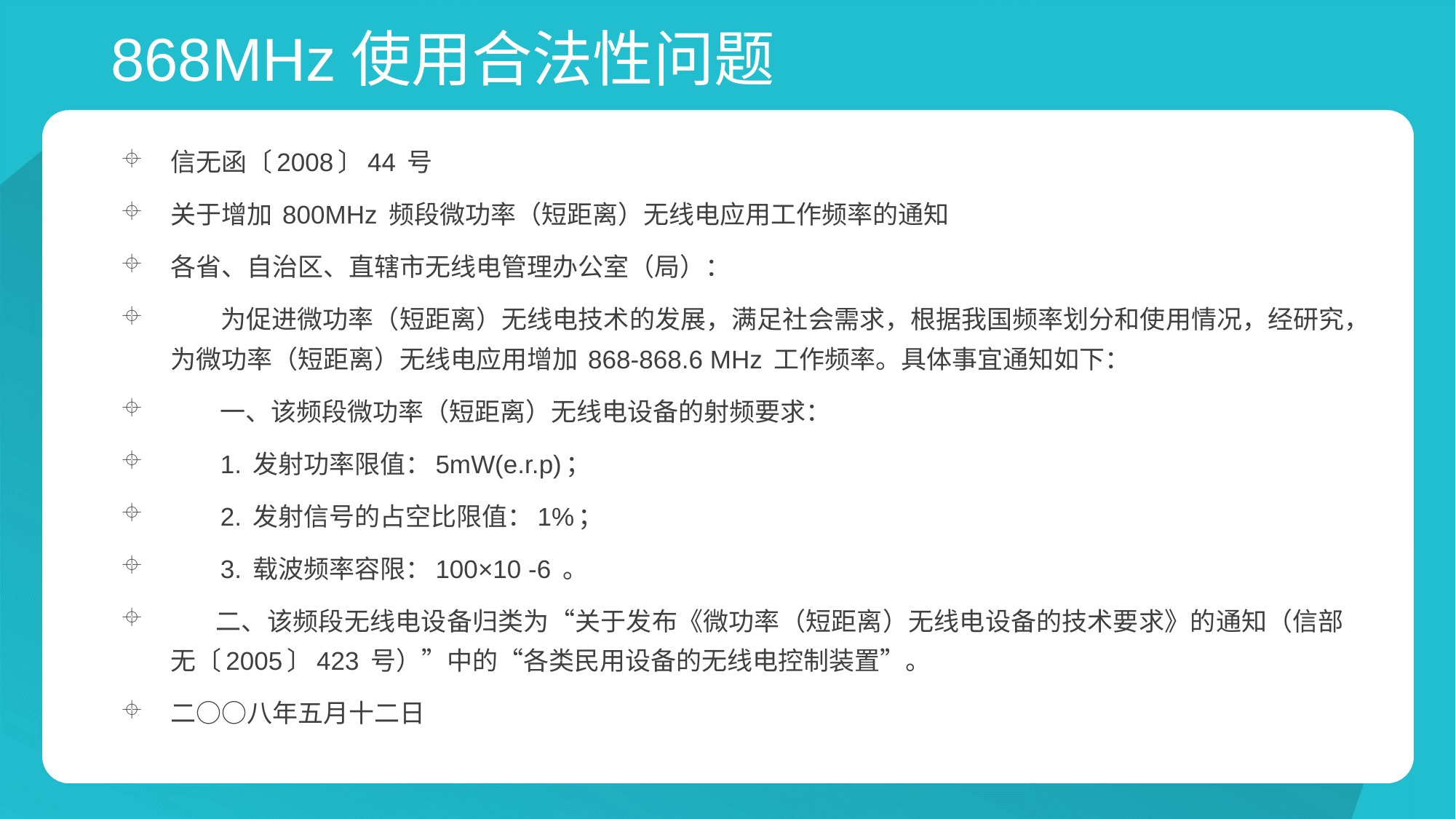

# 868MHz使用合法性问题
信无函〔2008〕44 号
关于增加 800MHz 频段微功率（短距离）无线电应用工作频率的通知
各省、自治区、直辖市无线电管理办公室（局）：
        为促进微功率（短距离）无线电技术的发展，满足社会需求，根据我国频率划分和使用情况，经研究，为微功率（短距离）无线电应用增加 868-868.6 MHz 工作频率。具体事宜通知如下：
        一、该频段微功率（短距离）无线电设备的射频要求：
       1. 发射功率限值：5mW(e.r.p)；
       2. 发射信号的占空比限值：1%；
       3. 载波频率容限：100×10 -6 。
       二、该频段无线电设备归类为“关于发布《微功率（短距离）无线电设备的技术要求》的通知（信部无〔2005〕423 号）”中的“各类民用设备的无线电控制装置”。
二○○八年五月十二日